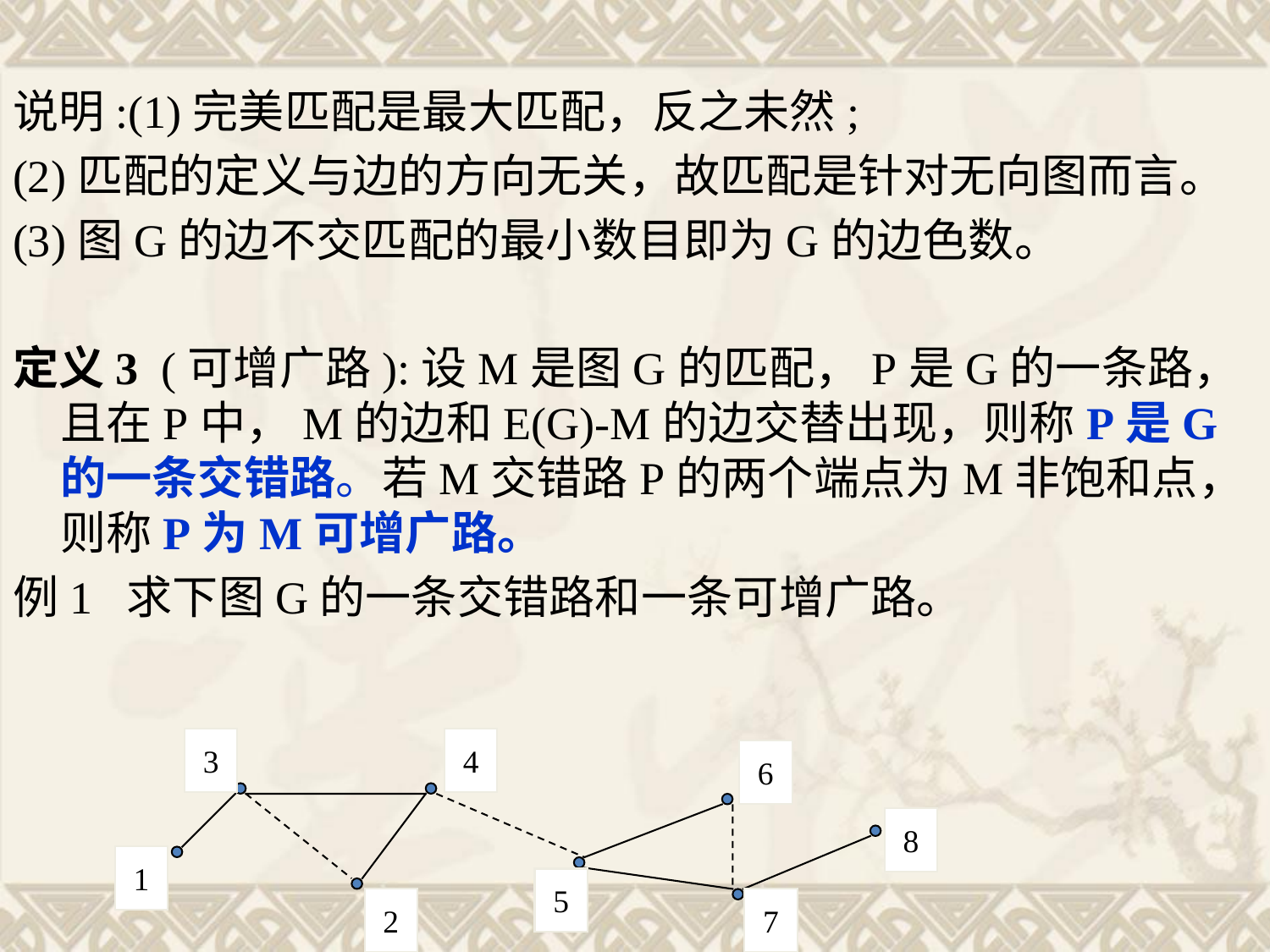

说明:(1)完美匹配是最大匹配，反之未然;
(2)匹配的定义与边的方向无关，故匹配是针对无向图而言。
(3)图G的边不交匹配的最小数目即为G的边色数。

定义3  (可增广路):设M是图G的匹配，P是G的一条路，且在P中，M的边和E(G)-M的边交替出现，则称P是G的一条交错路。若M交错路P的两个端点为M非饱和点，则称P为M可增广路。
例1  求下图G的一条交错路和一条可增广路。
3
4
6

8
1
5
2
7